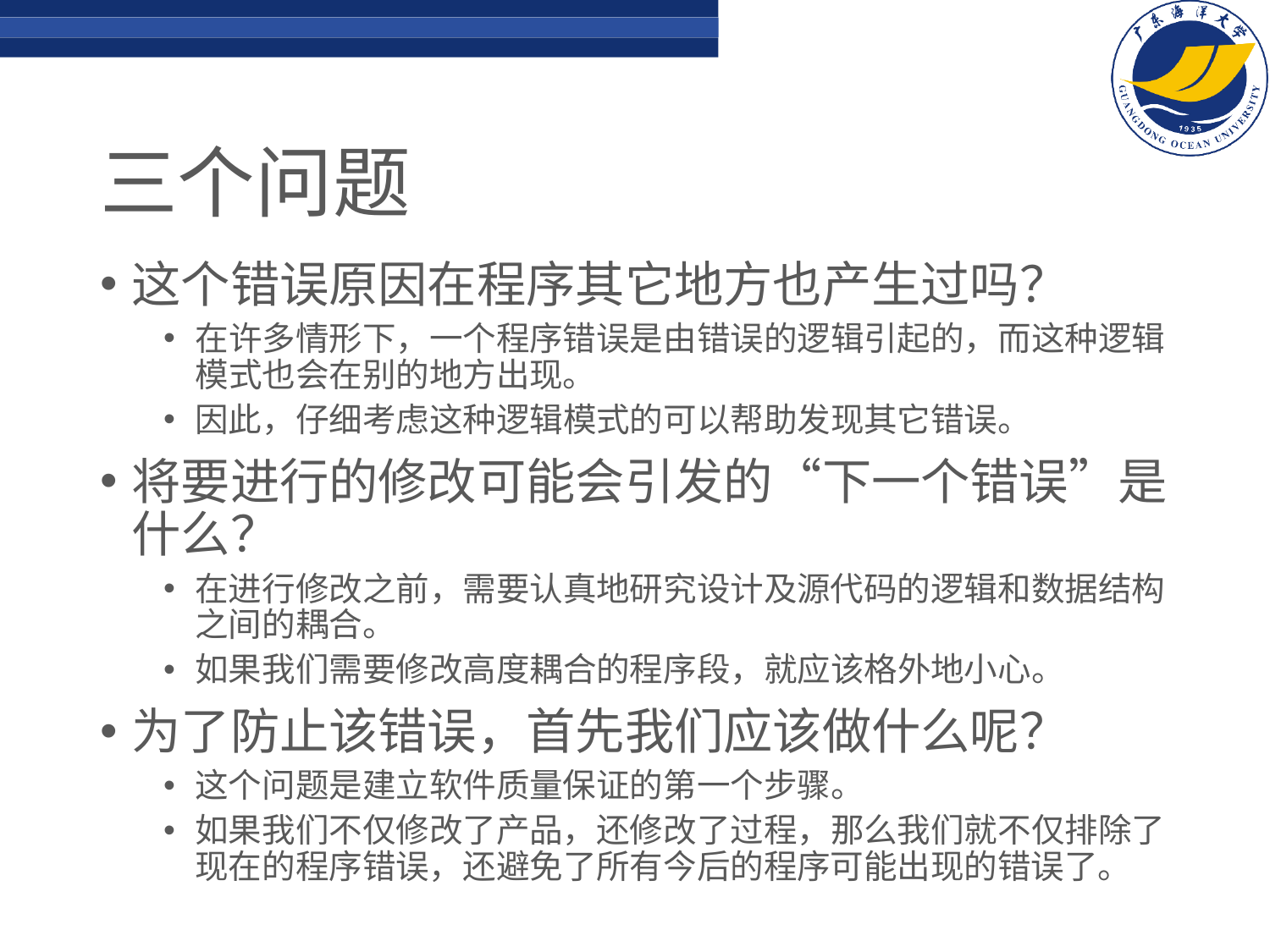

# 三个问题
这个错误原因在程序其它地方也产生过吗？
在许多情形下，一个程序错误是由错误的逻辑引起的，而这种逻辑模式也会在别的地方出现。
因此，仔细考虑这种逻辑模式的可以帮助发现其它错误。
将要进行的修改可能会引发的“下一个错误”是什么？
在进行修改之前，需要认真地研究设计及源代码的逻辑和数据结构之间的耦合。
如果我们需要修改高度耦合的程序段，就应该格外地小心。
为了防止该错误，首先我们应该做什么呢？
这个问题是建立软件质量保证的第一个步骤。
如果我们不仅修改了产品，还修改了过程，那么我们就不仅排除了现在的程序错误，还避免了所有今后的程序可能出现的错误了。
38